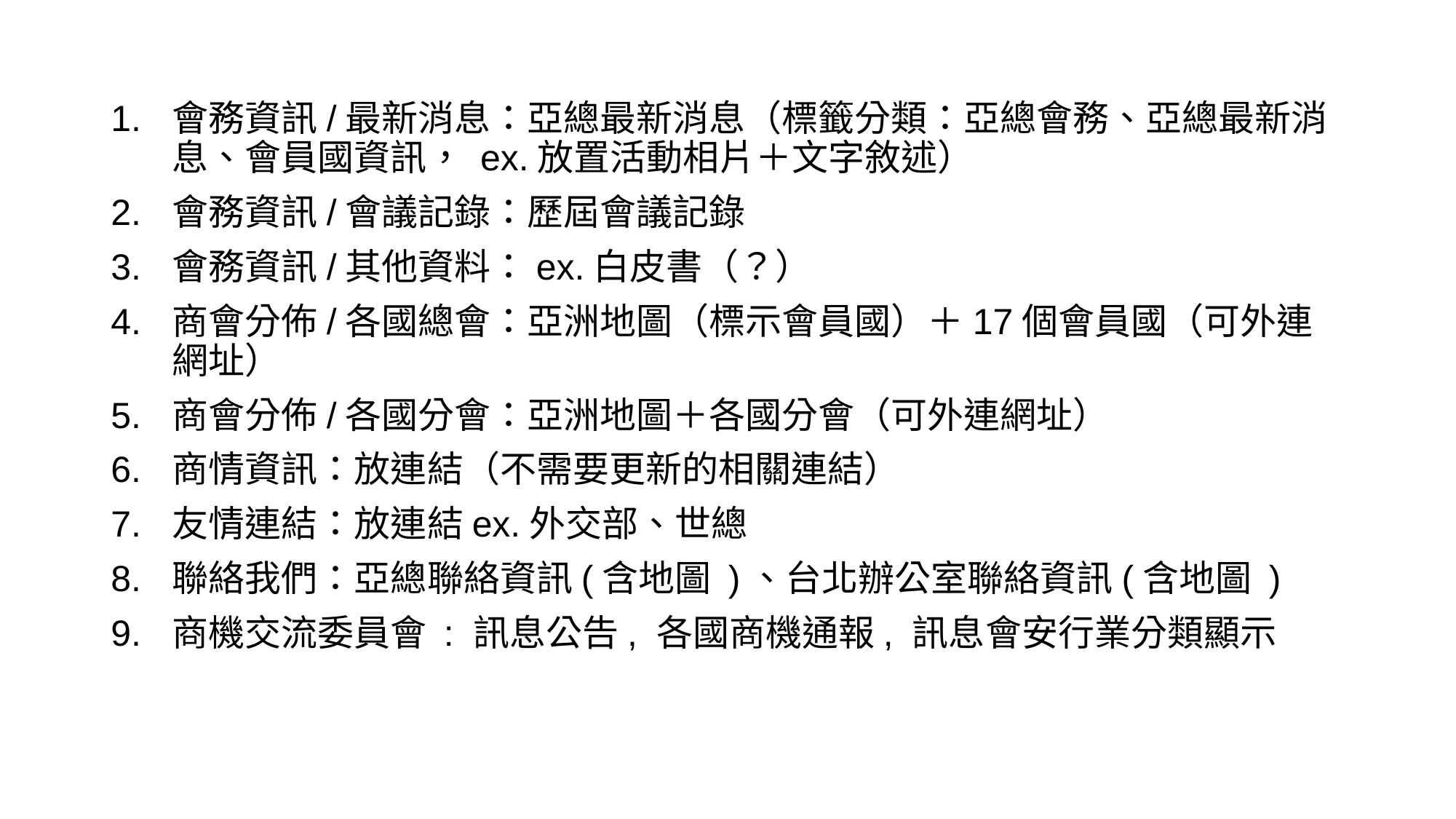

會務資訊/最新消息：亞總最新消息（標籤分類：亞總會務、亞總最新消息、會員國資訊， ex.放置活動相片＋文字敘述）
會務資訊/會議記錄：歷屆會議記錄
會務資訊/其他資料：ex.白皮書（？）
商會分佈/各國總會：亞洲地圖（標示會員國）＋17個會員國（可外連網址）
商會分佈/各國分會：亞洲地圖＋各國分會（可外連網址）
商情資訊：放連結（不需要更新的相關連結）
友情連結：放連結ex.外交部、世總
聯絡我們：亞總聯絡資訊(含地圖 )、台北辦公室聯絡資訊(含地圖 )
商機交流委員會 : 訊息公告, 各國商機通報, 訊息會安行業分類顯示